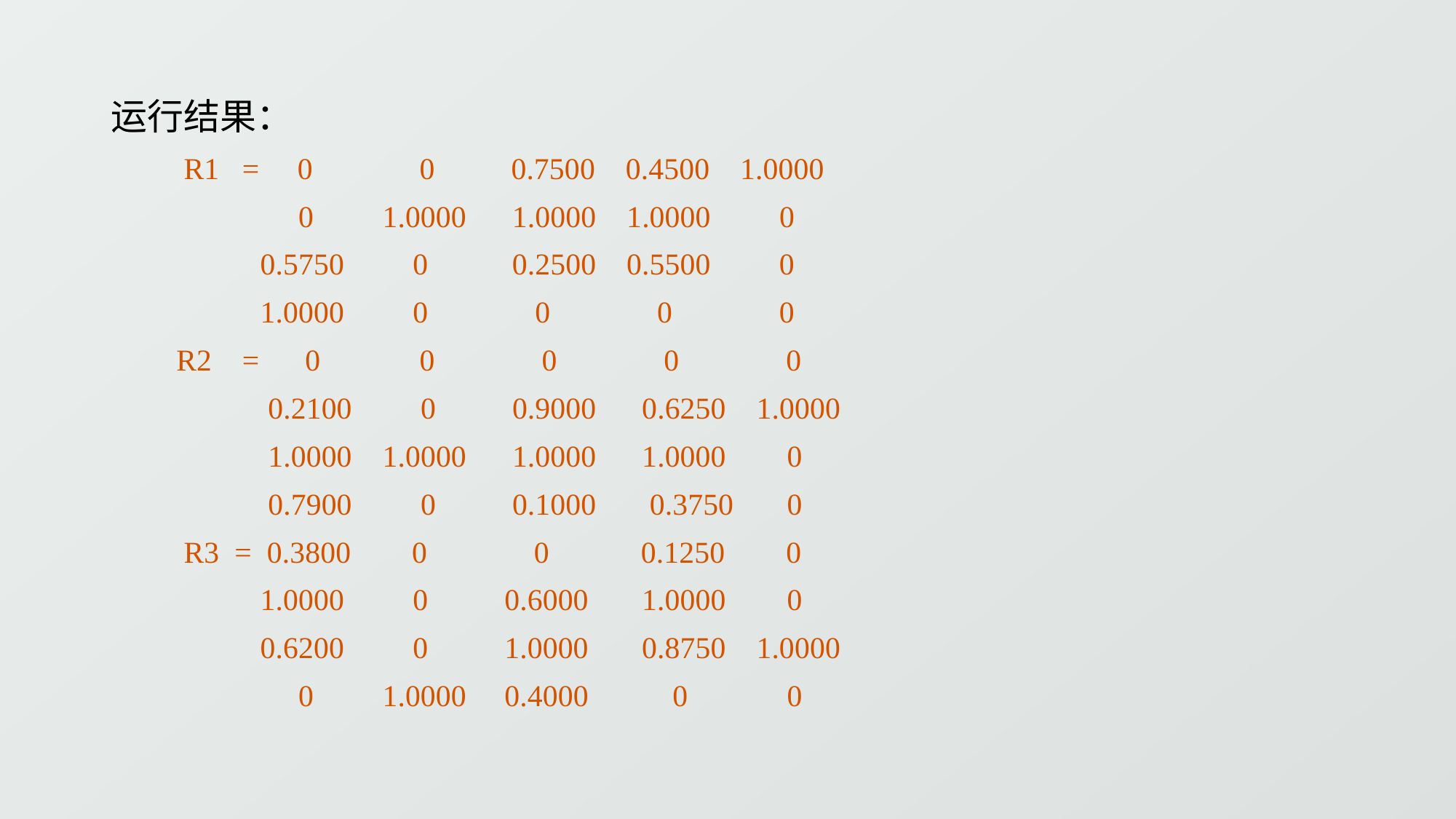

运行结果：
      R1   =     0              0          0.7500    0.4500    1.0000
                     0         1.0000      1.0000    1.0000         0
                0.5750         0           0.2500    0.5500         0
                1.0000         0              0              0              0
     R2    =      0             0              0              0              0
                 0.2100         0          0.9000      0.6250    1.0000
                 1.0000    1.0000      1.0000      1.0000        0
                 0.7900         0          0.1000       0.3750       0
      R3  =  0.3800        0              0            0.1250        0
                1.0000         0          0.6000       1.0000        0
                0.6200         0          1.0000       0.8750    1.0000
                     0         1.0000     0.4000           0             0